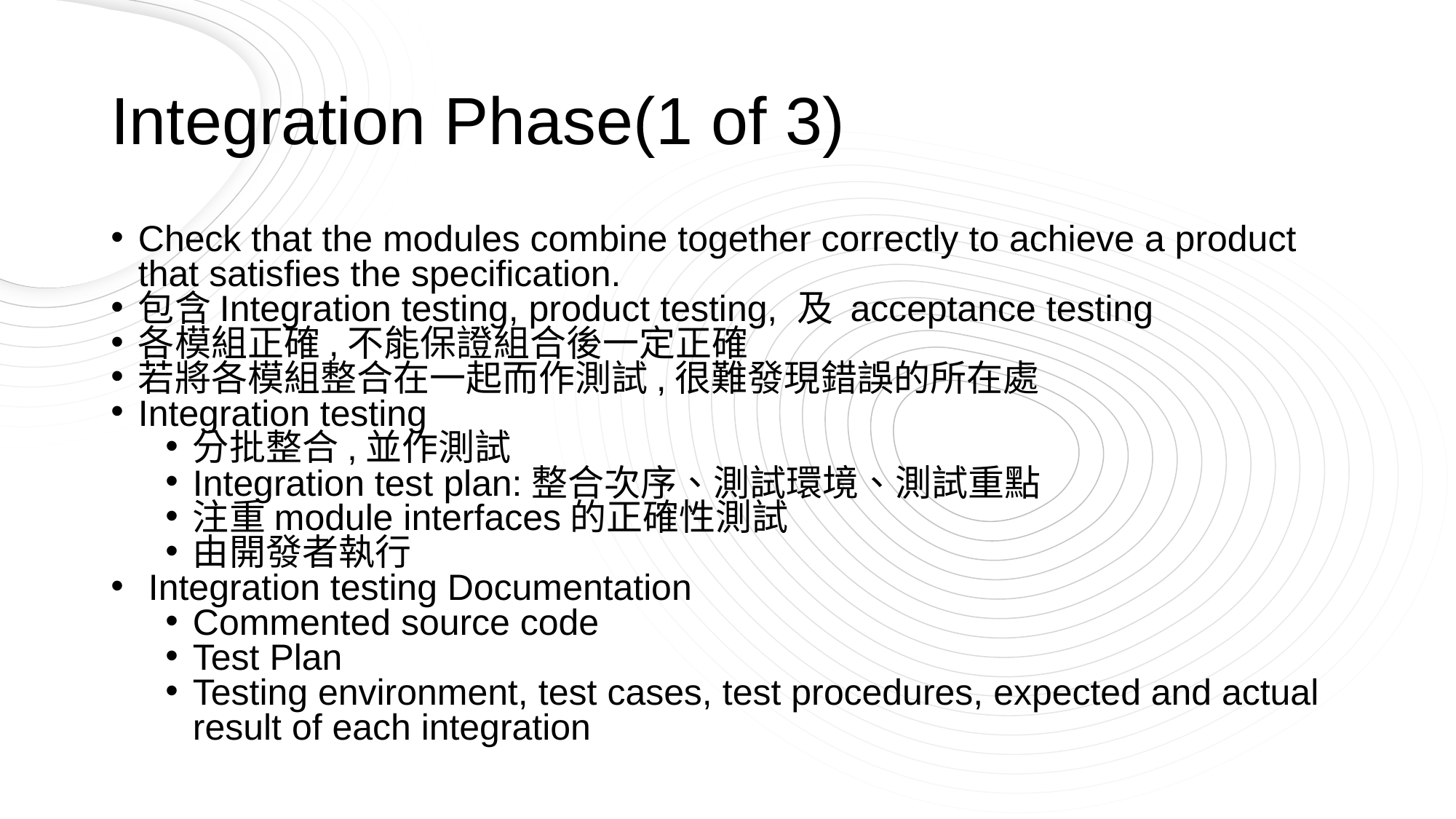

# Integration Phase(1 of 3)
Check that the modules combine together correctly to achieve a product that satisfies the specification.
包含Integration testing, product testing, 及 acceptance testing
各模組正確,不能保證組合後一定正確
若將各模組整合在一起而作測試,很難發現錯誤的所在處
Integration testing
分批整合,並作測試
Integration test plan:整合次序、測試環境、測試重點
注重module interfaces的正確性測試
由開發者執行
 Integration testing Documentation
Commented source code
Test Plan
Testing environment, test cases, test procedures, expected and actual result of each integration